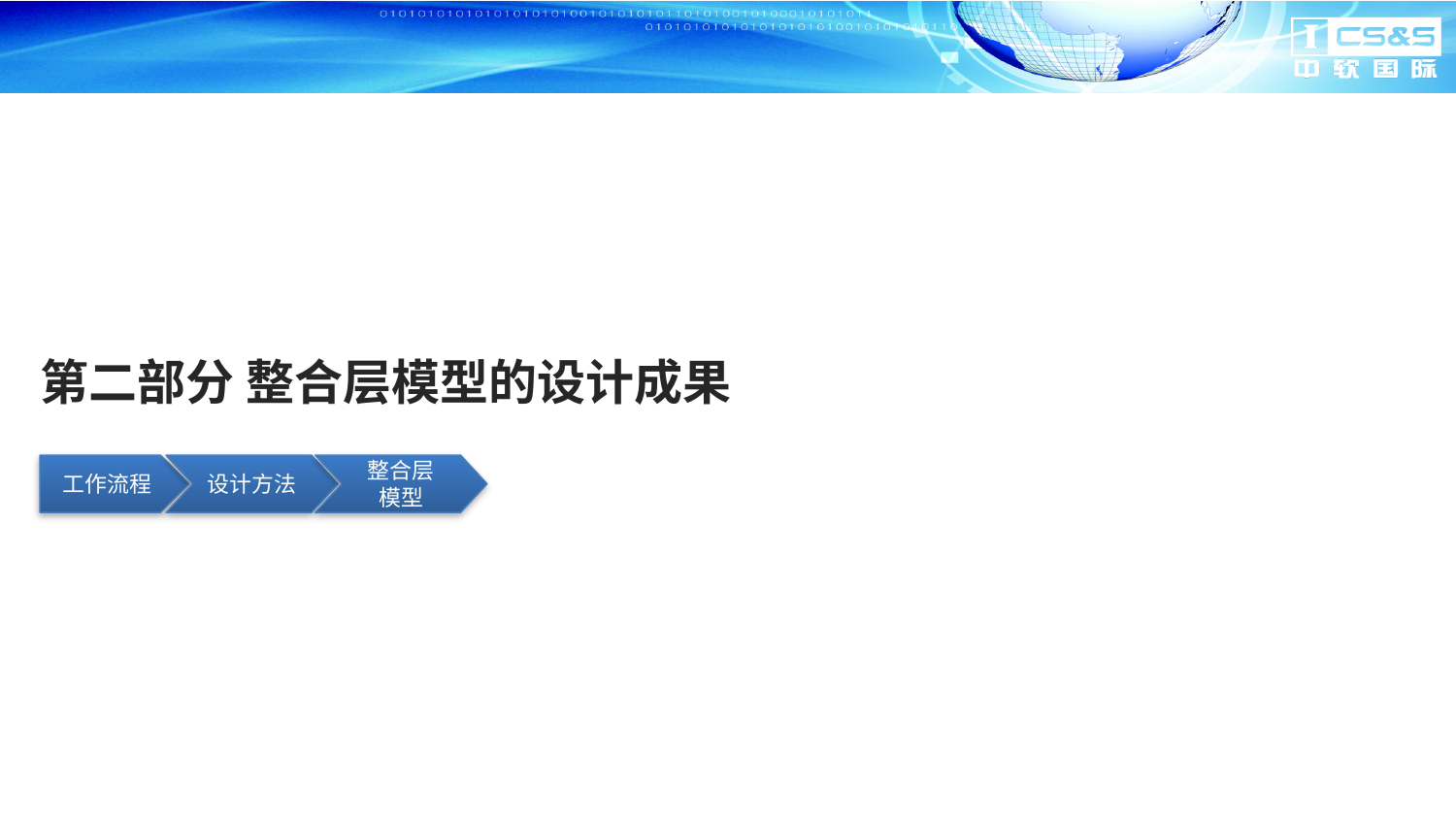

# 第二部分 整合层模型的设计成果
工作流程
设计方法
整合层
模型